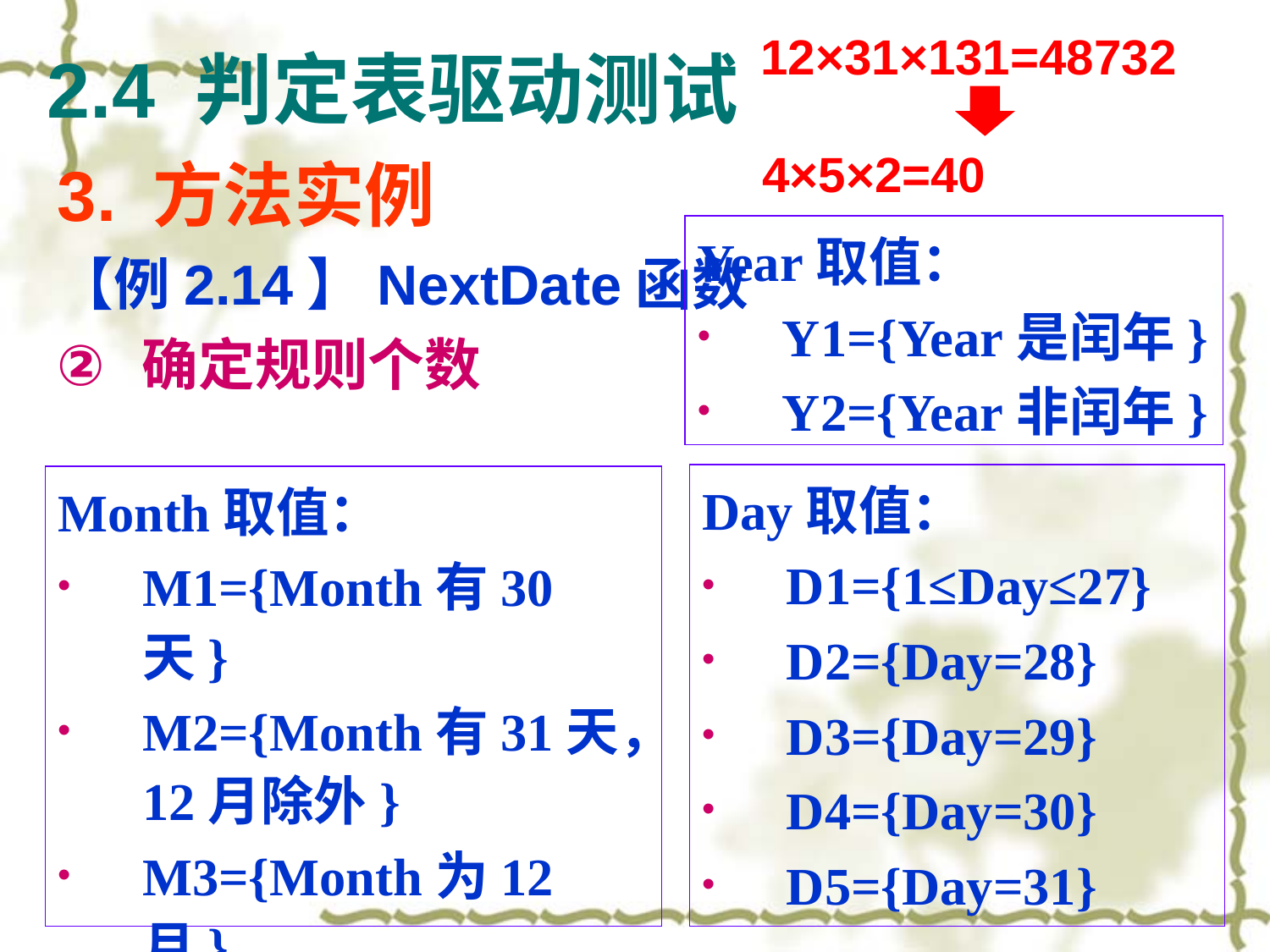

# 2.4 判定表驱动测试
12×31×131=48732

3. 方法实例
【例2.14】NextDate函数
确定规则个数
4×5×2=40
Year取值：
Y1={Year是闰年}
Y2={Year非闰年}
Day取值：
D1={1≤Day≤27}
D2={Day=28}
D3={Day=29}
D4={Day=30}
D5={Day=31}
Month取值：
M1={Month有30天}
M2={Month有31天，12月除外}
M3={Month为12月}
M4={Month为2月}